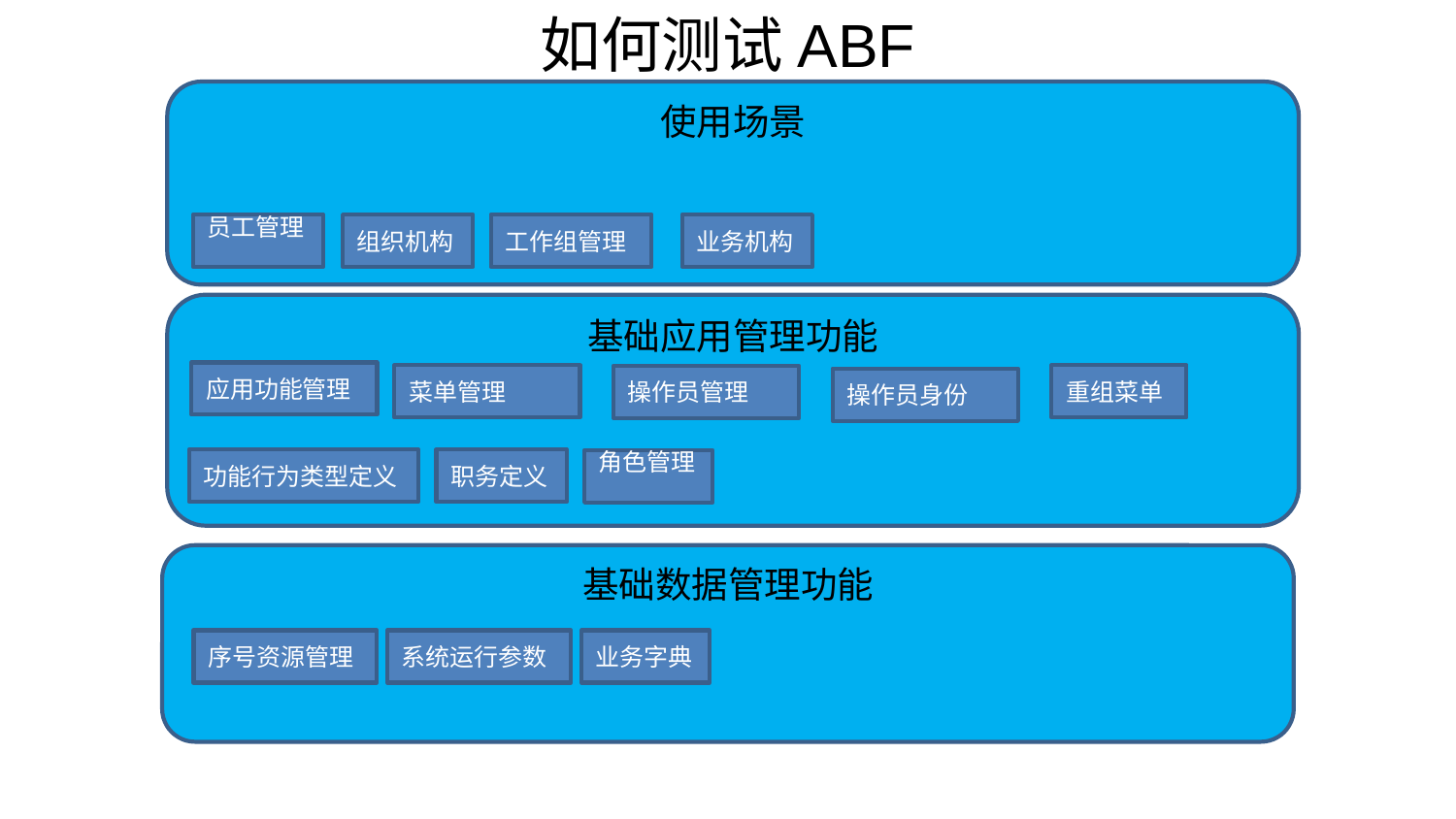

如何测试ABF
使用场景
员工管理
组织机构
工作组管理
业务机构
基础应用管理功能
应用功能管理
菜单管理
重组菜单
操作员管理
操作员身份
功能行为类型定义
职务定义
角色管理
基础数据管理功能
序号资源管理
系统运行参数
业务字典